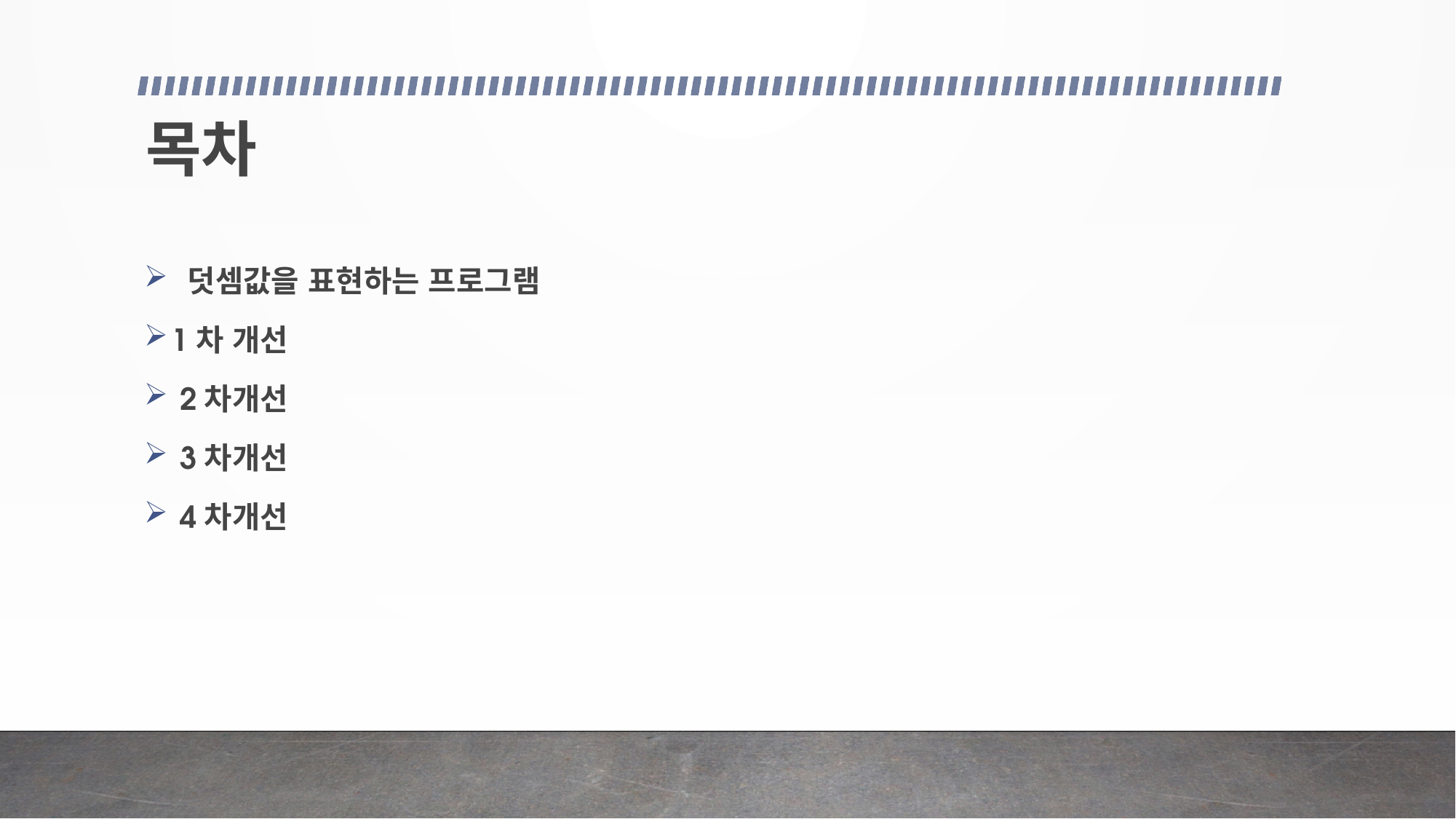

# 목차

 덧셈값을 표현하는 프로그램
1차 개선
 2차개선
 3차개선
 4차개선